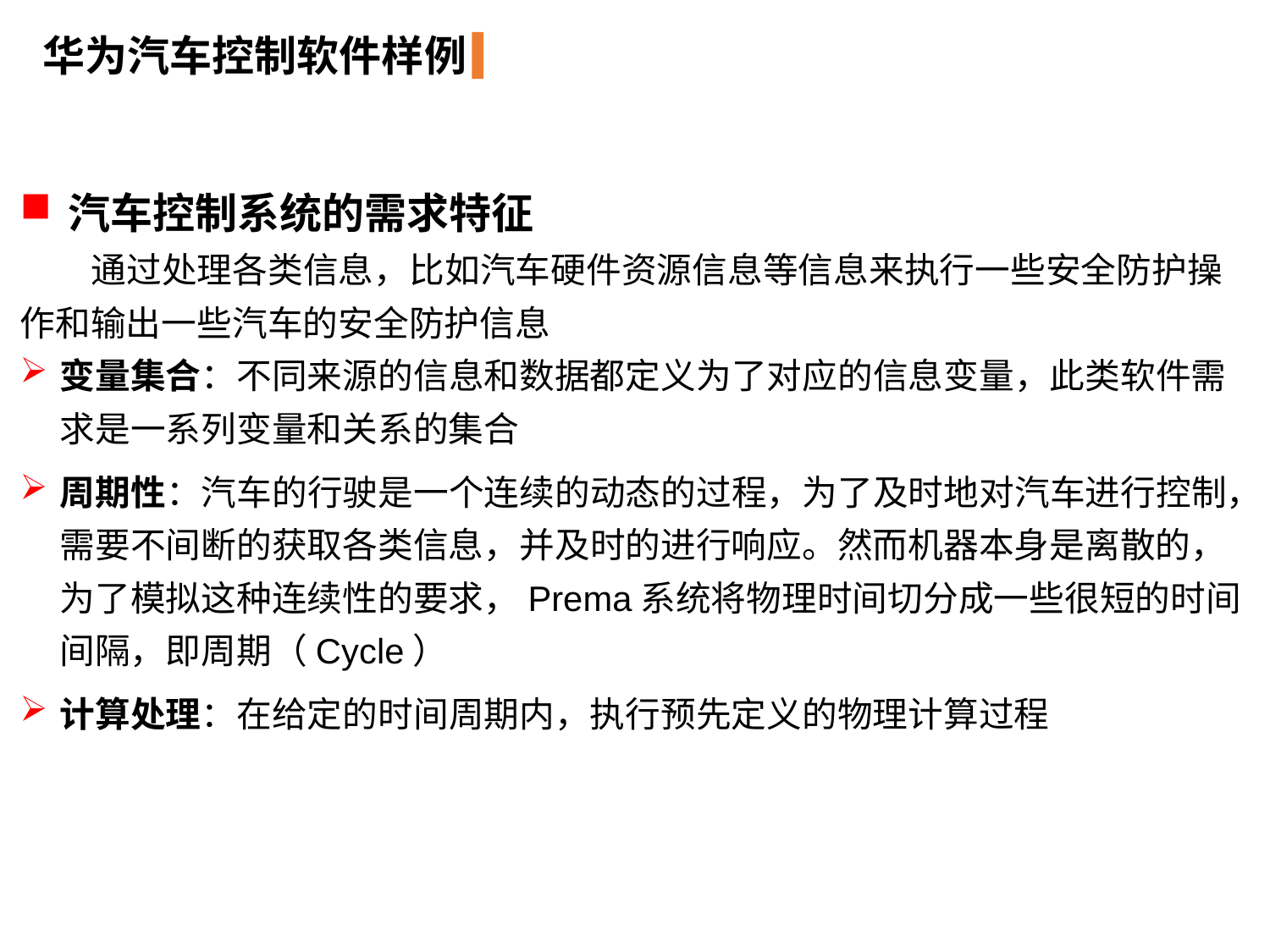

华为汽车控制软件样例

汽车控制系统的需求特征
        通过处理各类信息，比如汽车硬件资源信息等信息来执行一些安全防护操作和输出一些汽车的安全防护信息
变量集合：不同来源的信息和数据都定义为了对应的信息变量，此类软件需求是一系列变量和关系的集合
周期性：汽车的行驶是一个连续的动态的过程，为了及时地对汽车进行控制，需要不间断的获取各类信息，并及时的进行响应。然而机器本身是离散的，为了模拟这种连续性的要求，Prema系统将物理时间切分成一些很短的时间间隔，即周期（Cycle）
计算处理：在给定的时间周期内，执行预先定义的物理计算过程